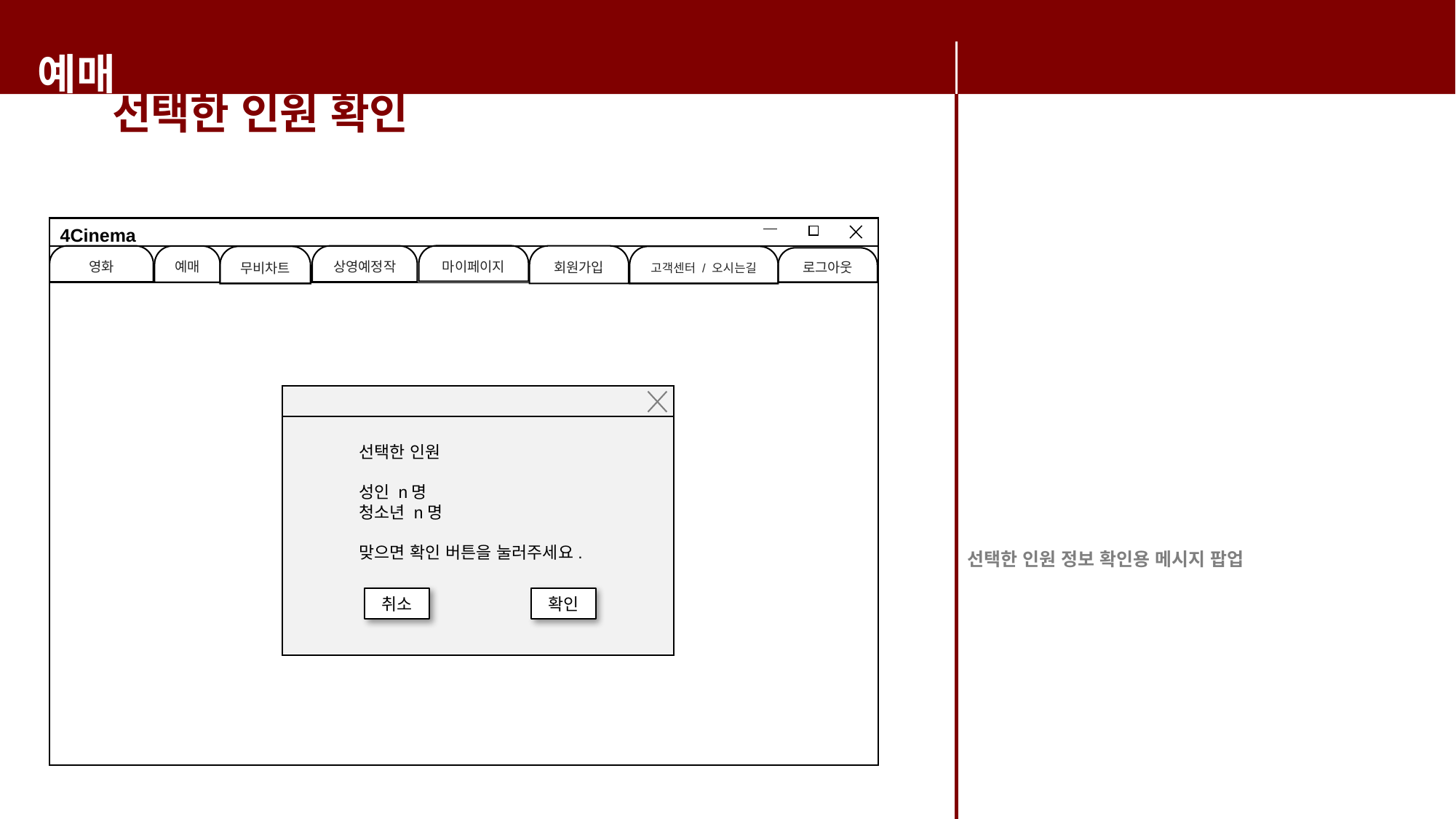

예매
선택한 인원 확인
4Cinema

마이페이지
영화
상영예정작
회원가입
예매
무비차트
고객센터 / 오시는길
로그아웃

선택한 인원

성인 n명
청소년 n명

맞으면 확인 버튼을 눌러주세요.
선택한 인원 정보 확인용 메시지 팝업
취소
확인